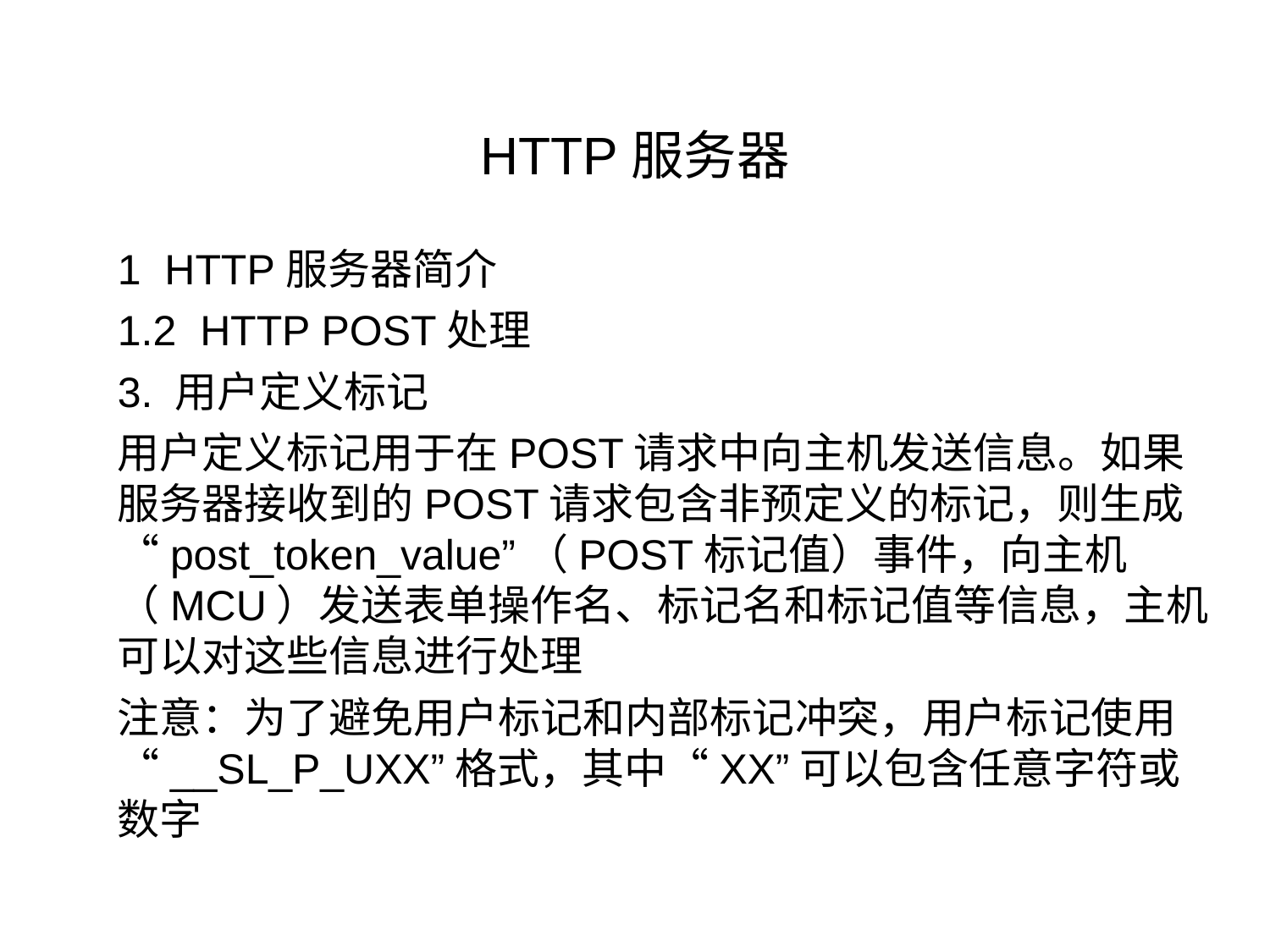

HTTP服务器
1  HTTP服务器简介
1.2  HTTP POST处理
3. 用户定义标记
用户定义标记用于在POST请求中向主机发送信息。如果服务器接收到的POST请求包含非预定义的标记，则生成“post_token_value”（POST标记值）事件，向主机（MCU）发送表单操作名、标记名和标记值等信息，主机可以对这些信息进行处理
注意：为了避免用户标记和内部标记冲突，用户标记使用“__SL_P_UXX”格式，其中“XX”可以包含任意字符或数字